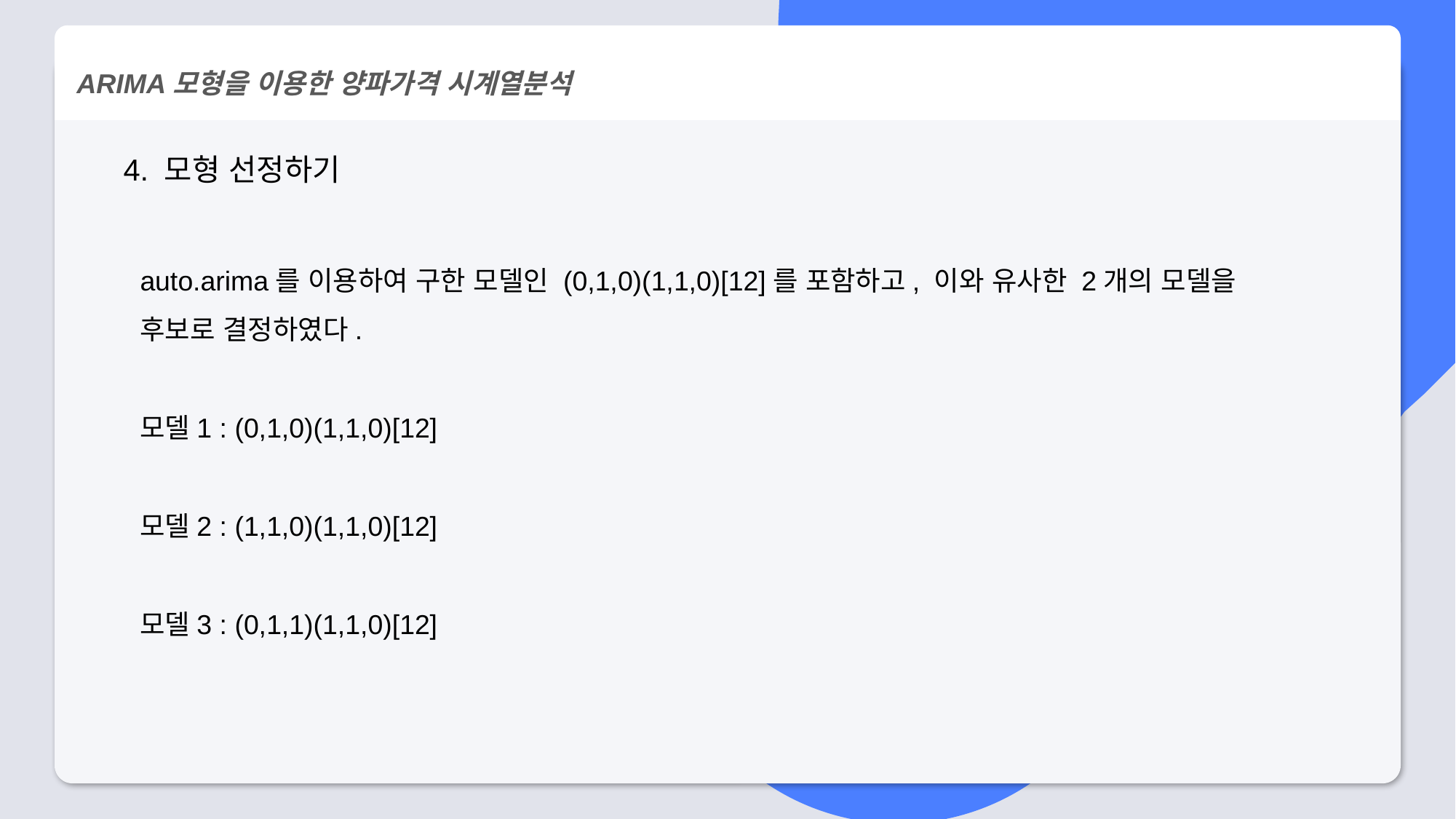

ARIMA모형을 이용한 양파가격 시계열분석

4. 모형 선정하기
auto.arima를 이용하여 구한 모델인 (0,1,0)(1,1,0)[12]를 포함하고, 이와 유사한 2개의 모델을 후보로 결정하였다.

모델1 : (0,1,0)(1,1,0)[12]

모델2 : (1,1,0)(1,1,0)[12]

모델3 : (0,1,1)(1,1,0)[12]